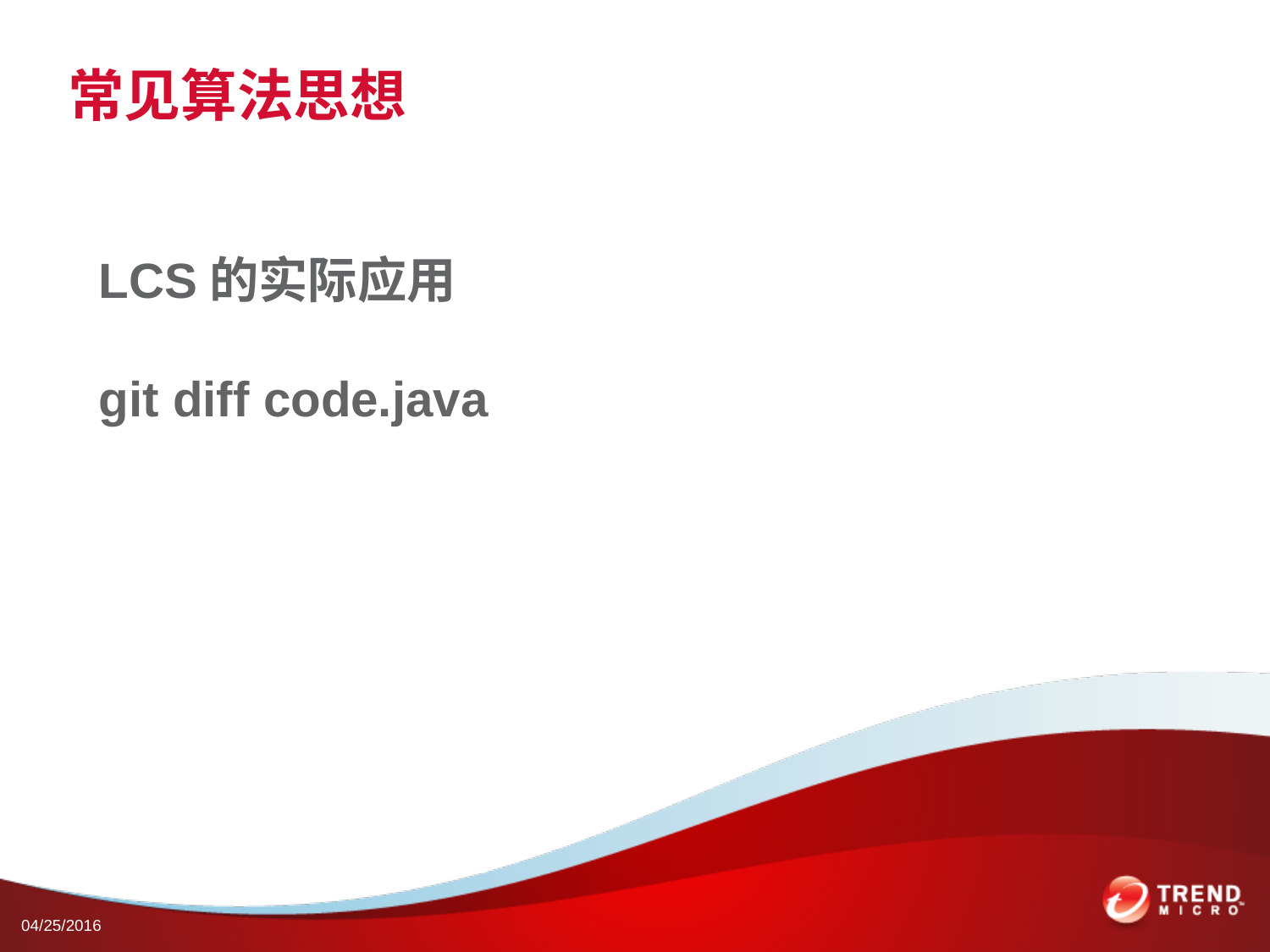

# 常见算法思想
LCS的实际应用

git diff code.java
04/25/2016